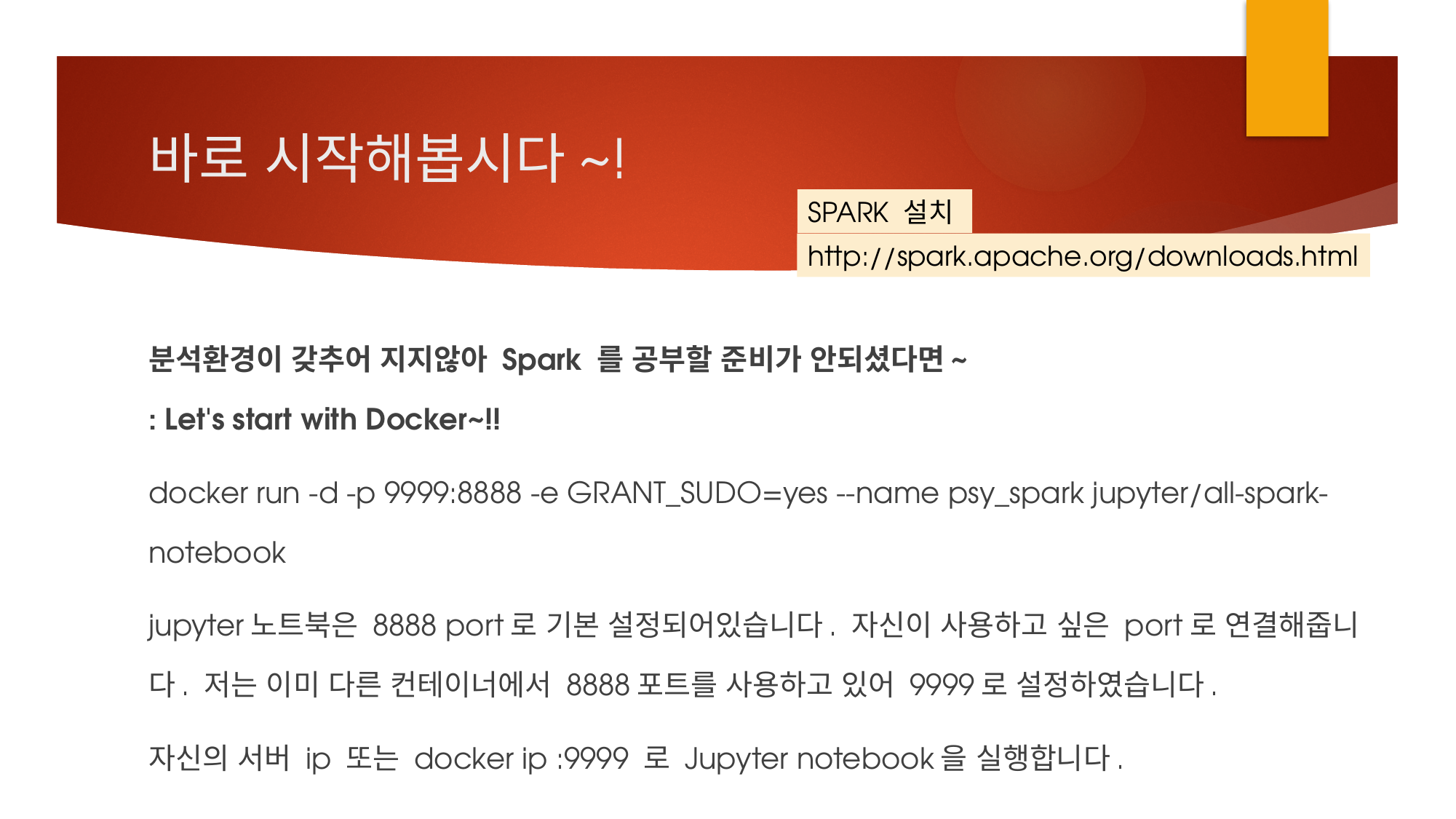

# 바로 시작해봅시다~!
SPARK 설치
http://spark.apache.org/downloads.html
분석환경이 갖추어 지지않아 Spark 를 공부할 준비가 안되셨다면~
: Let's start with Docker~!!
docker run -d -p 9999:8888 -e GRANT_SUDO=yes --name psy_spark jupyter/all-spark-notebook
jupyter노트북은 8888 port로 기본 설정되어있습니다. 자신이 사용하고 싶은 port로 연결해줍니다. 저는 이미 다른 컨테이너에서 8888포트를 사용하고 있어 9999로 설정하였습니다.
자신의 서버 ip 또는 docker ip :9999 로 Jupyter notebook을 실행합니다.